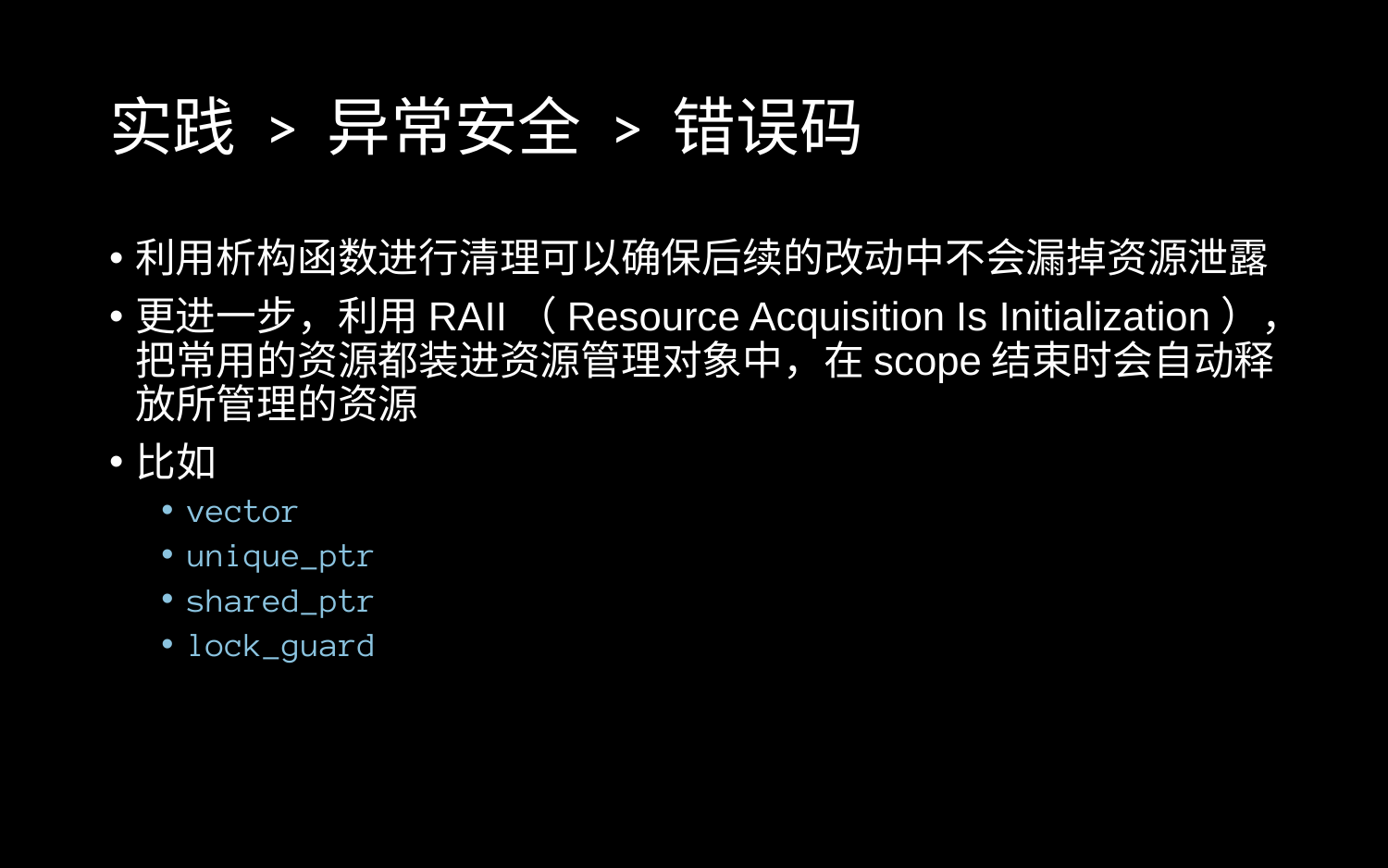

# 实践 > 异常安全 > 错误码
利用析构函数进行清理可以确保后续的改动中不会漏掉资源泄露
更进一步，利用RAII（Resource Acquisition Is Initialization），把常用的资源都装进资源管理对象中，在scope结束时会自动释放所管理的资源
比如
vector
unique_ptr
shared_ptr
lock_guard